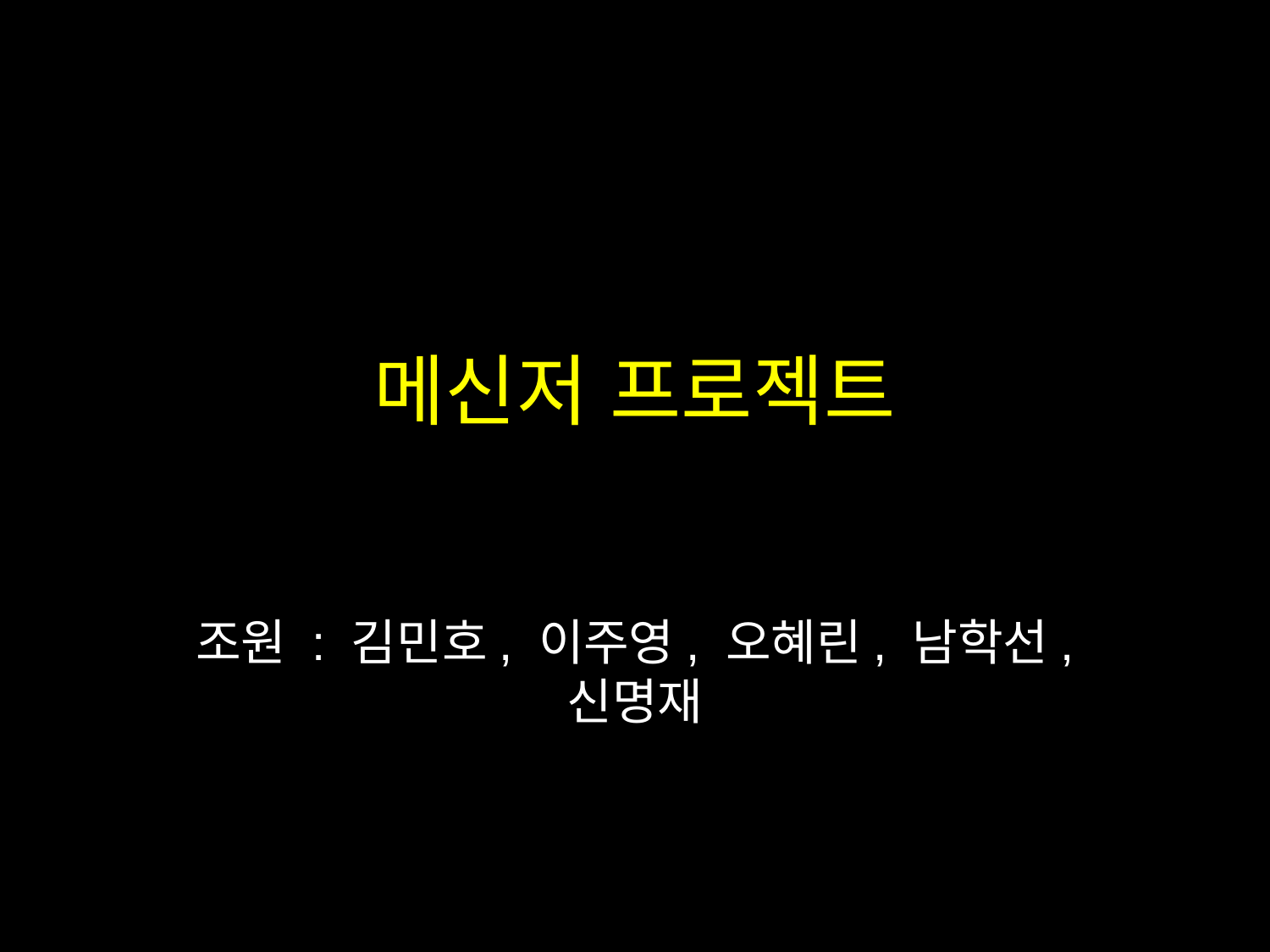

# 메신저 프로젝트

조원 : 김민호, 이주영, 오혜린, 남학선, 신명재